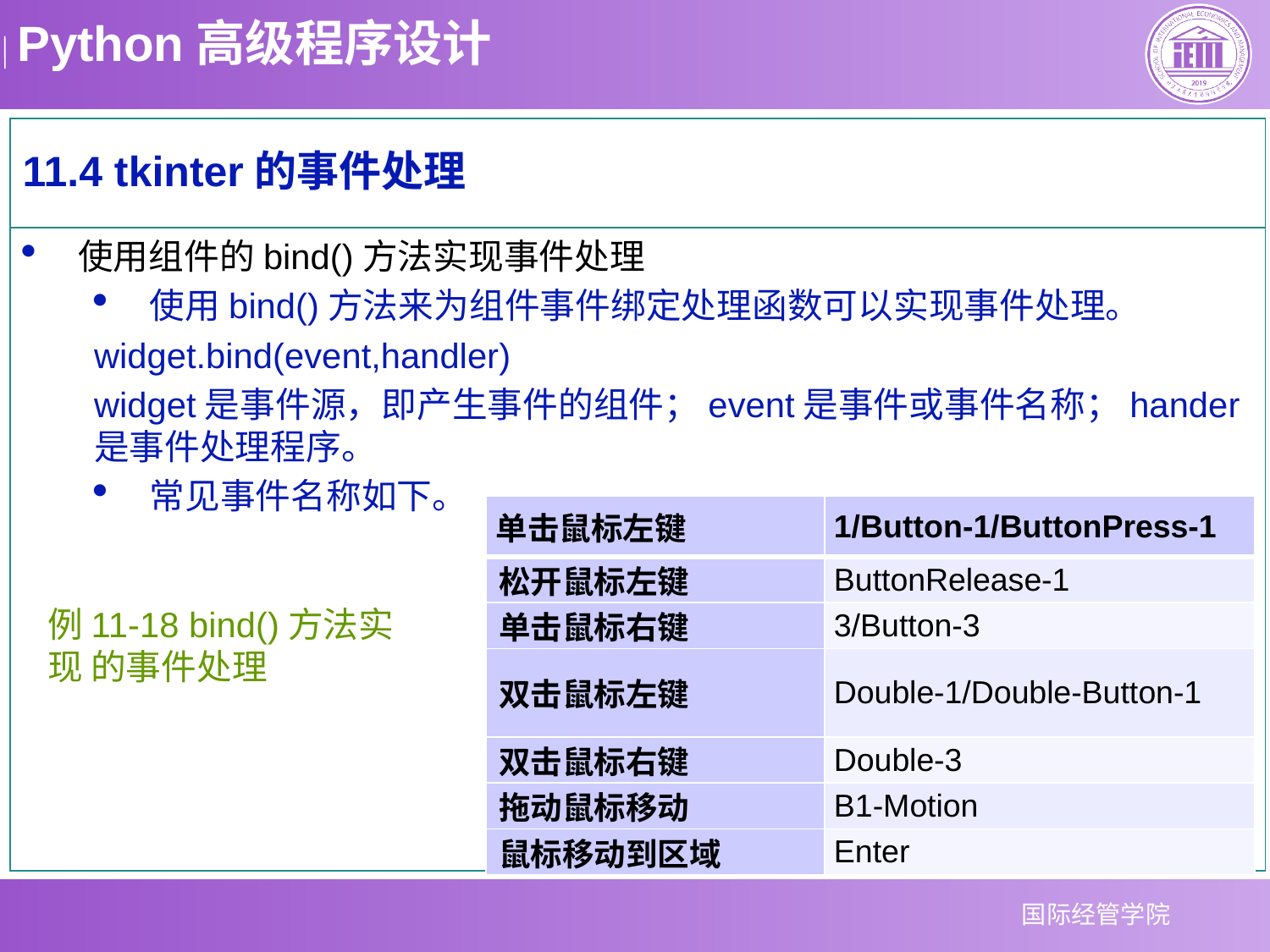

11.4 tkinter的事件处理
使用组件的bind()方法实现事件处理
使用bind()方法来为组件事件绑定处理函数可以实现事件处理。
widget.bind(event,handler)
widget是事件源，即产生事件的组件；event是事件或事件名称；hander是事件处理程序。
常见事件名称如下。

| 单击鼠标左键 | 1/Button-1/ButtonPress-1 |
| --- | --- |
| 松开鼠标左键 | ButtonRelease-1 |
| 单击鼠标右键 | 3/Button-3 |
| 双击鼠标左键 | Double-1/Double-Button-1 |
| 双击鼠标右键 | Double-3 |
| 拖动鼠标移动 | B1-Motion |
| 鼠标移动到区域 | Enter |
例11-18 bind()方法实现 的事件处理